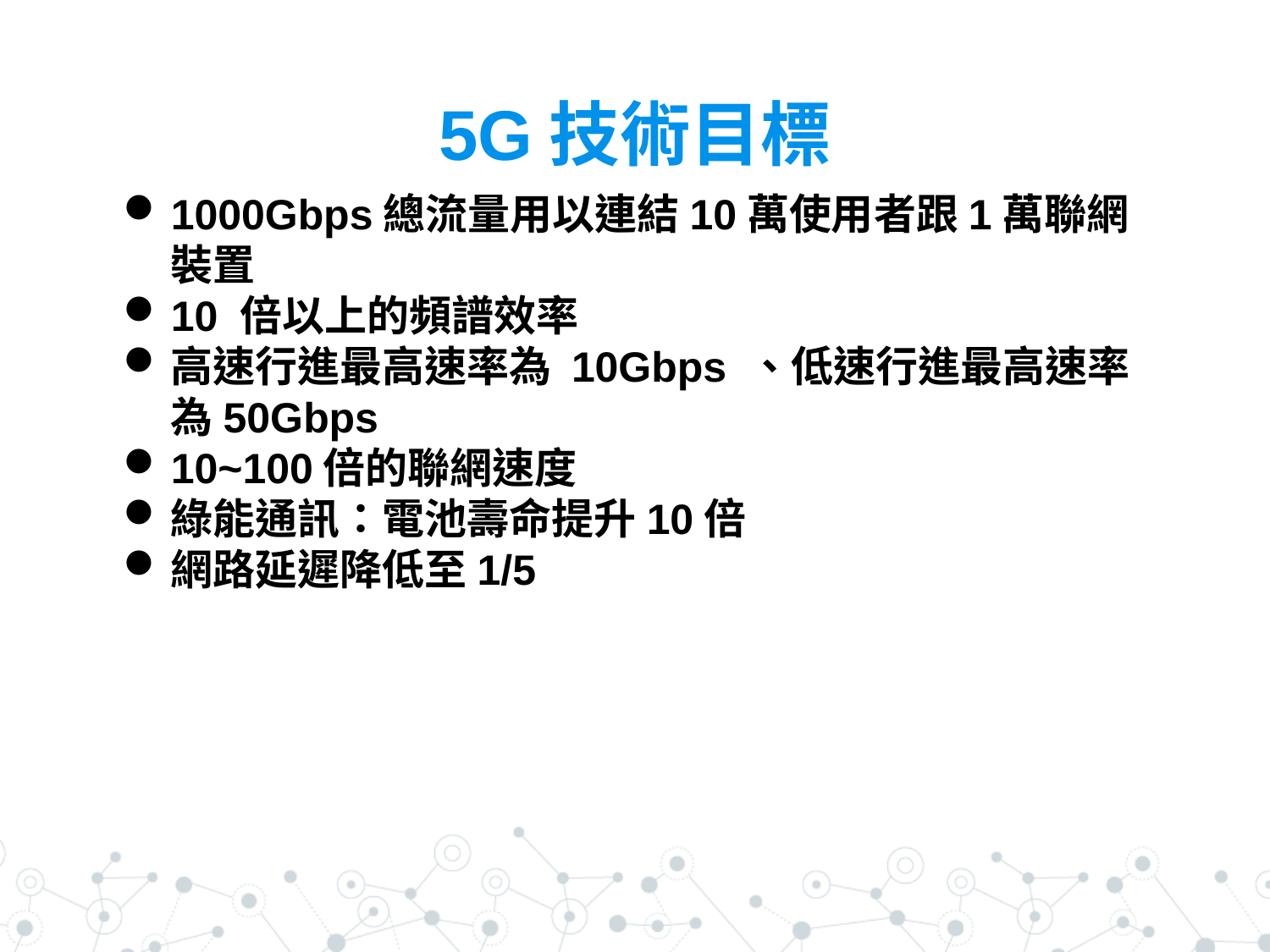

# 5G技術目標
1000Gbps總流量用以連結10萬使用者跟1萬聯網裝置
10 倍以上的頻譜效率
高速行進最高速率為 10Gbps 、低速行進最高速率為50Gbps
10~100倍的聯網速度
綠能通訊：電池壽命提升10倍
網路延遲降低至1/5